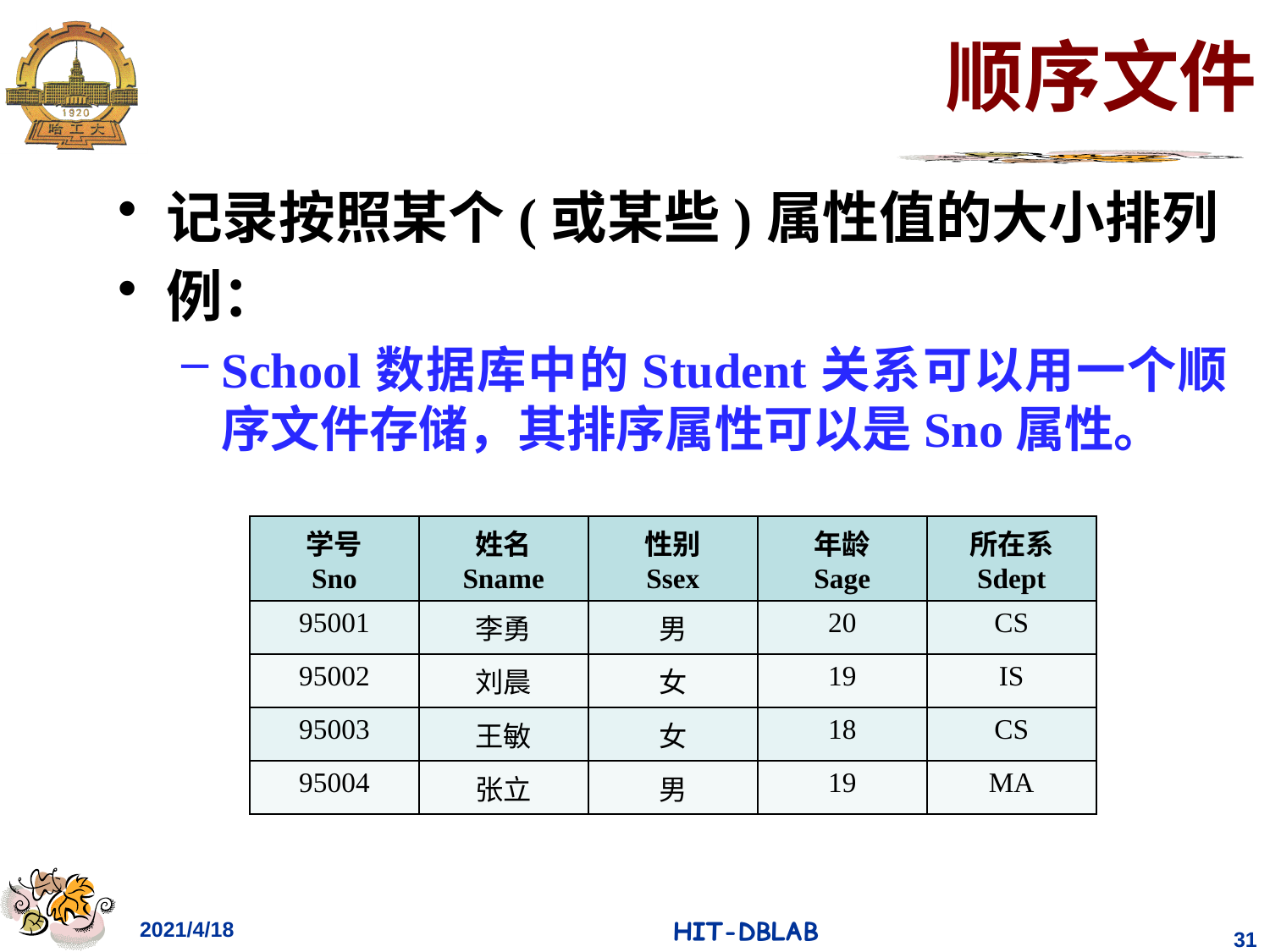

# 顺序文件
记录按照某个(或某些)属性值的大小排列
例：
School数据库中的Student关系可以用一个顺序文件存储，其排序属性可以是Sno属性。
| 学号 Sno | 姓名 Sname | 性别 Ssex | 年龄 Sage | 所在系 Sdept |
| --- | --- | --- | --- | --- |
| 95001 | 李勇 | 男 | 20 | CS |
| 95002 | 刘晨 | 女 | 19 | IS |
| 95003 | 王敏 | 女 | 18 | CS |
| 95004 | 张立 | 男 | 19 | MA |
2021/4/18
HIT-DBLAB
31